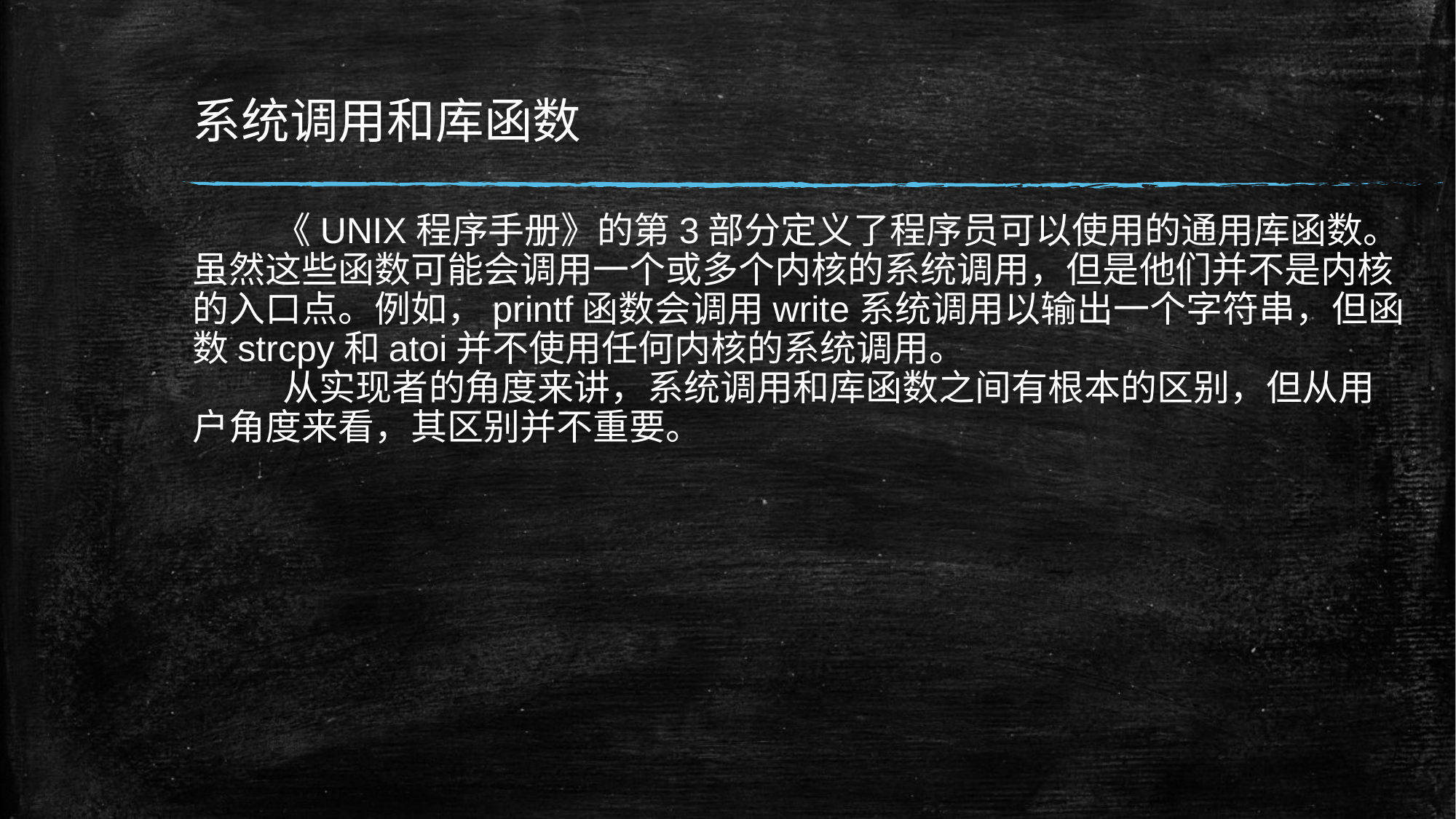

# 系统调用和库函数
         《UNIX程序手册》的第3部分定义了程序员可以使用的通用库函数。虽然这些函数可能会调用一个或多个内核的系统调用，但是他们并不是内核的入口点。例如，printf函数会调用write系统调用以输出一个字符串，但函数strcpy和atoi并不使用任何内核的系统调用。
          从实现者的角度来讲，系统调用和库函数之间有根本的区别，但从用户角度来看，其区别并不重要。